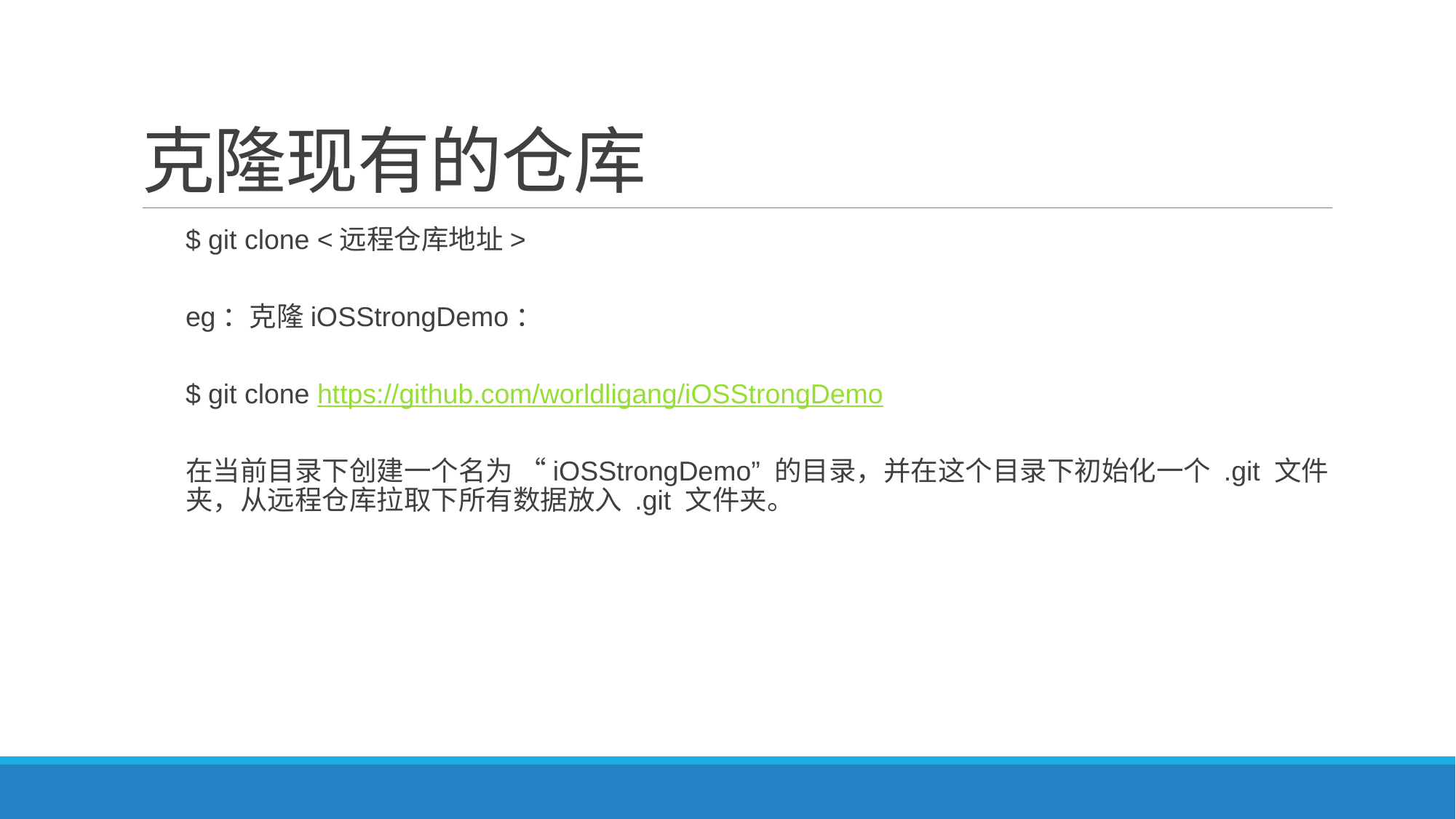

# 克隆现有的仓库
$ git clone <远程仓库地址>

eg：克隆iOSStrongDemo：

$ git clone https://github.com/worldligang/iOSStrongDemo

在当前目录下创建一个名为 “iOSStrongDemo” 的目录，并在这个目录下初始化一个 .git 文件夹，从远程仓库拉取下所有数据放入 .git 文件夹。